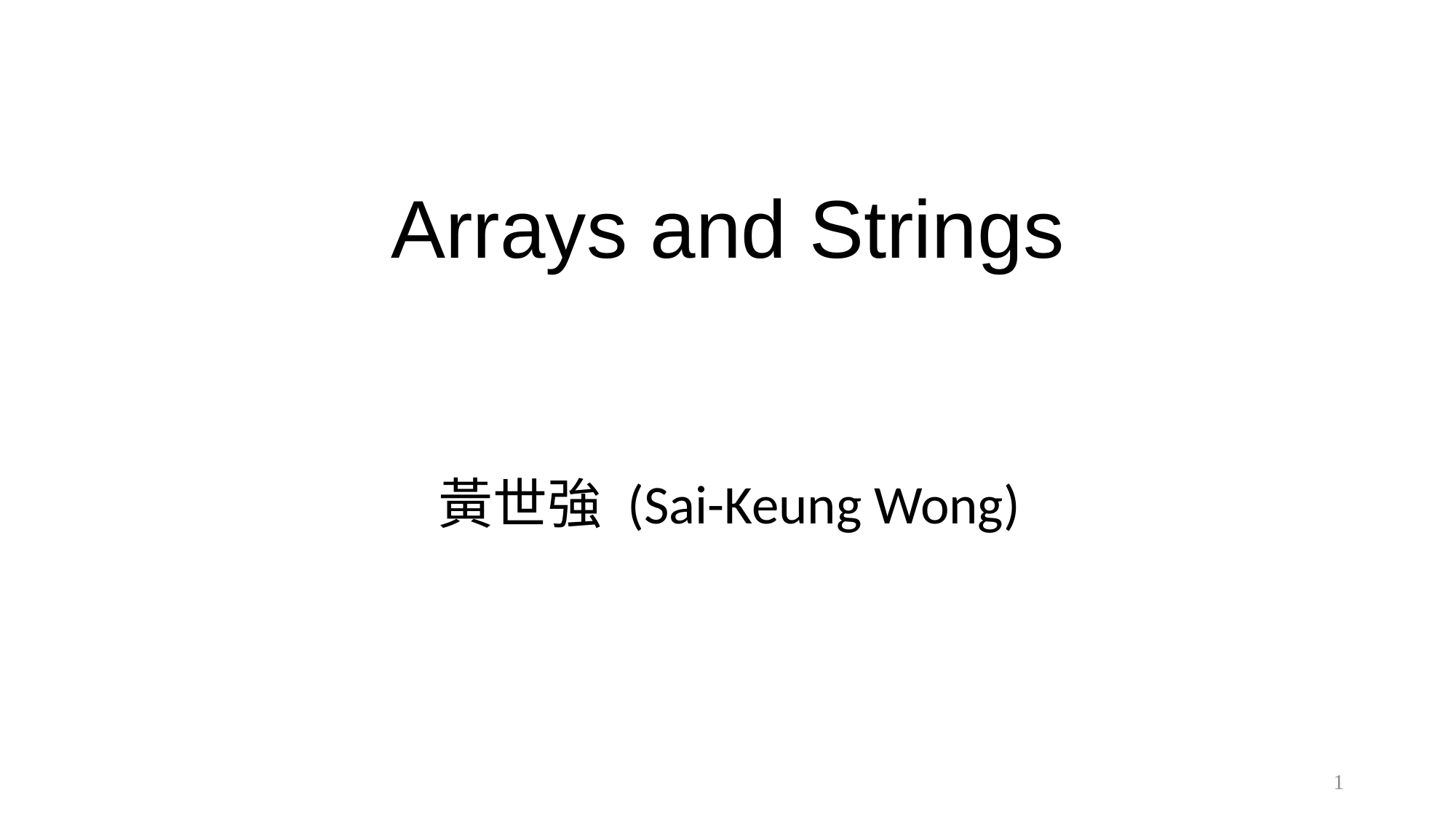

# Arrays and Strings

黃世強 (Sai-Keung Wong)
1